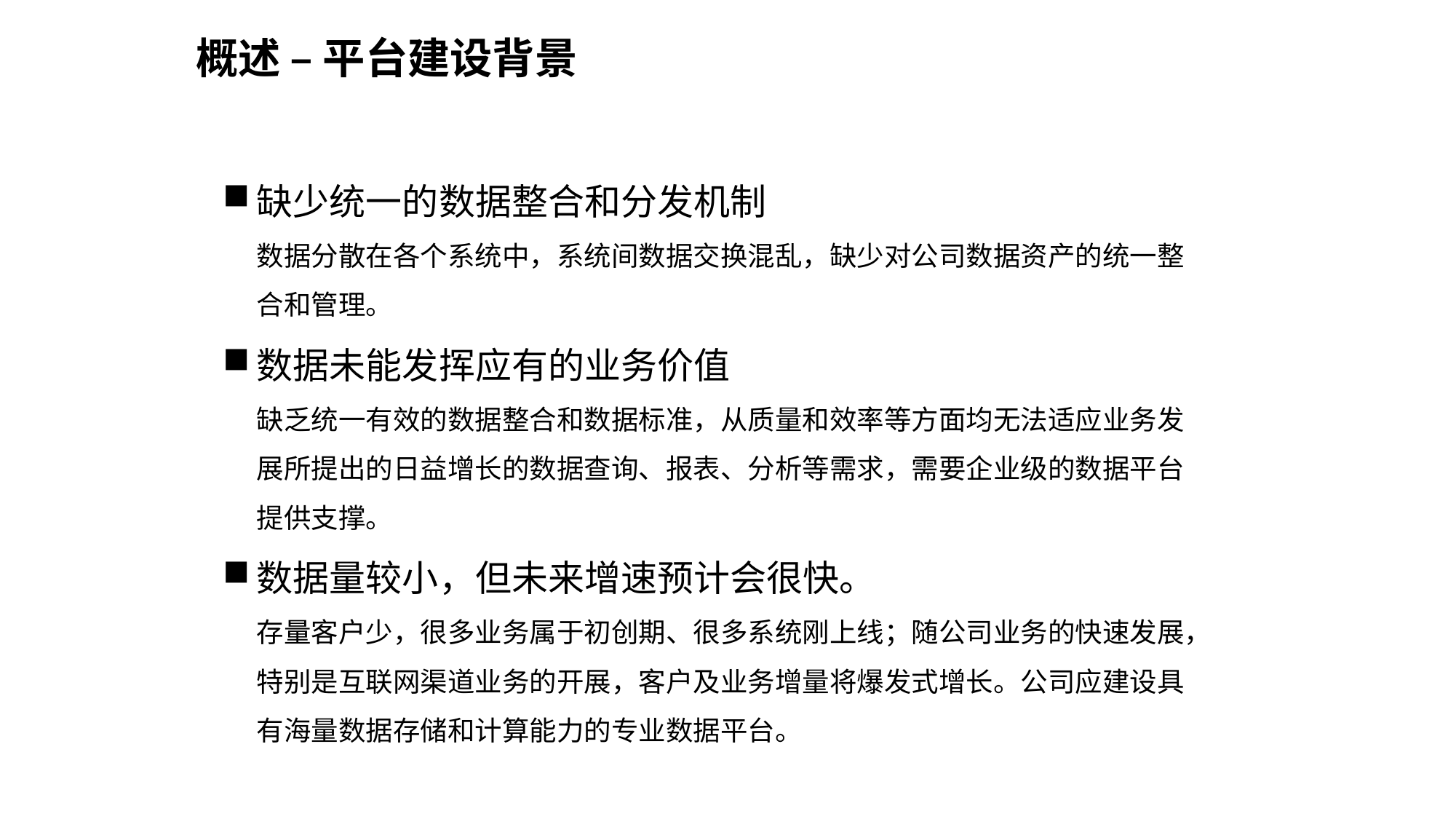

概述 – 平台建设背景
缺少统一的数据整合和分发机制
数据分散在各个系统中，系统间数据交换混乱，缺少对公司数据资产的统一整合和管理。
数据未能发挥应有的业务价值
缺乏统一有效的数据整合和数据标准，从质量和效率等方面均无法适应业务发展所提出的日益增长的数据查询、报表、分析等需求，需要企业级的数据平台提供支撑。
数据量较小，但未来增速预计会很快。
存量客户少，很多业务属于初创期、很多系统刚上线；随公司业务的快速发展，特别是互联网渠道业务的开展，客户及业务增量将爆发式增长。公司应建设具有海量数据存储和计算能力的专业数据平台。